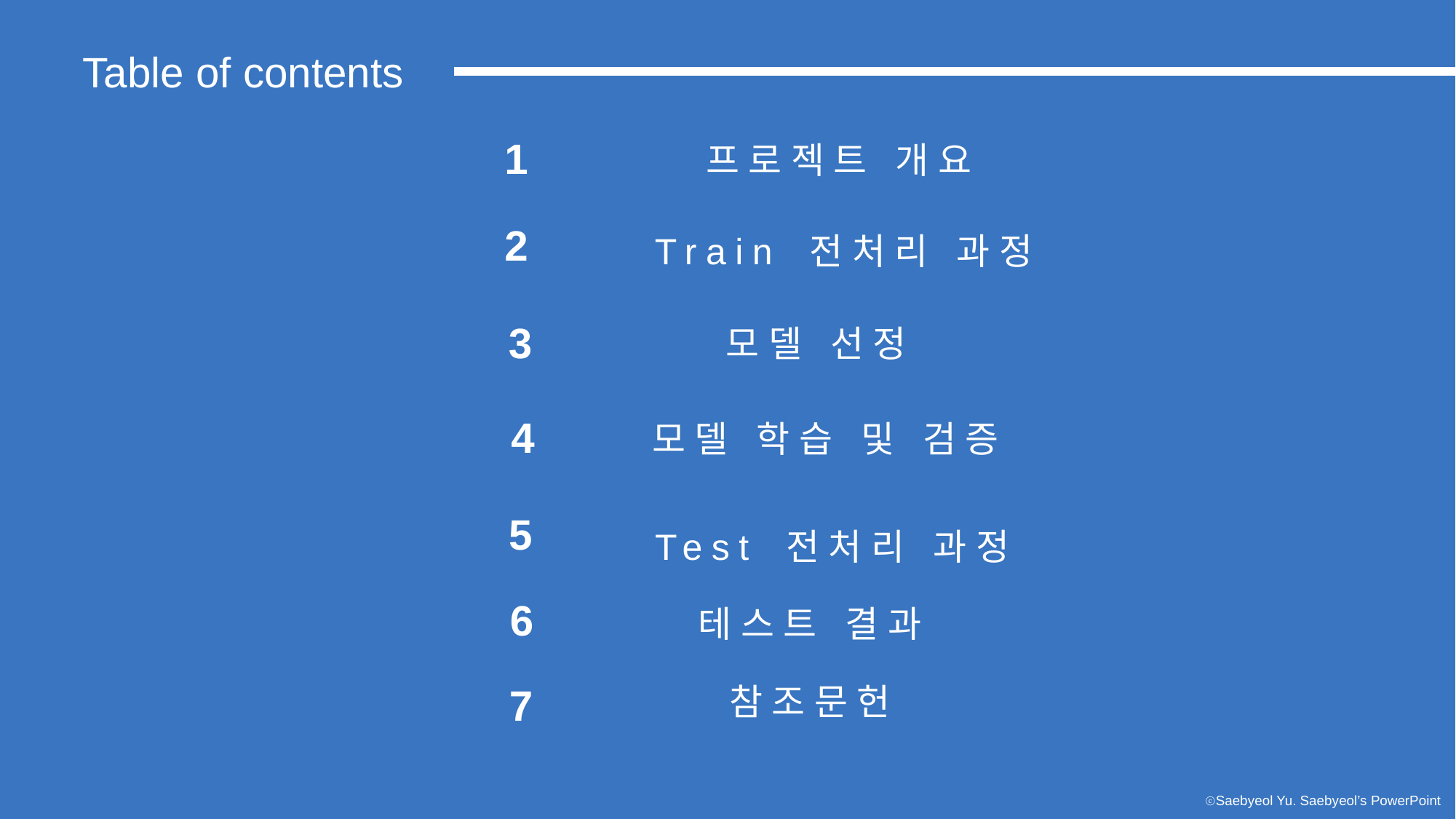

Table of contents
1
프로젝트 개요
2
Train 전처리 과정
3
모델 선정
4
모델 학습 및 검증
5
Test 전처리 과정
6
테스트 결과
7
참조문헌